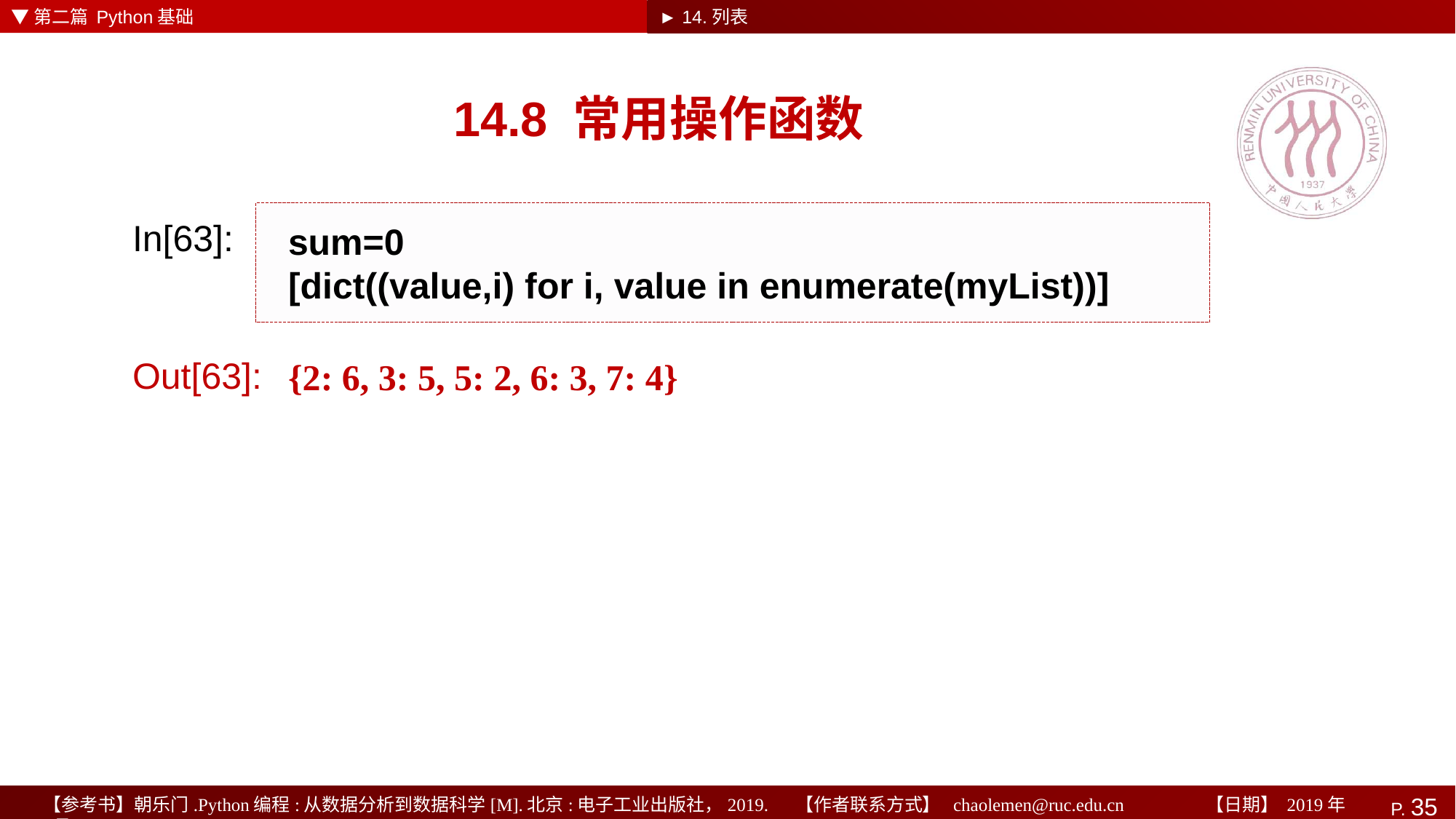

▼第二篇 Python基础
► 14.列表
# 14.8 常用操作函数
sum=0
[dict((value,i) for i, value in enumerate(myList))]
In[63]:
{2: 6, 3: 5, 5: 2, 6: 3, 7: 4}
Out[63]: